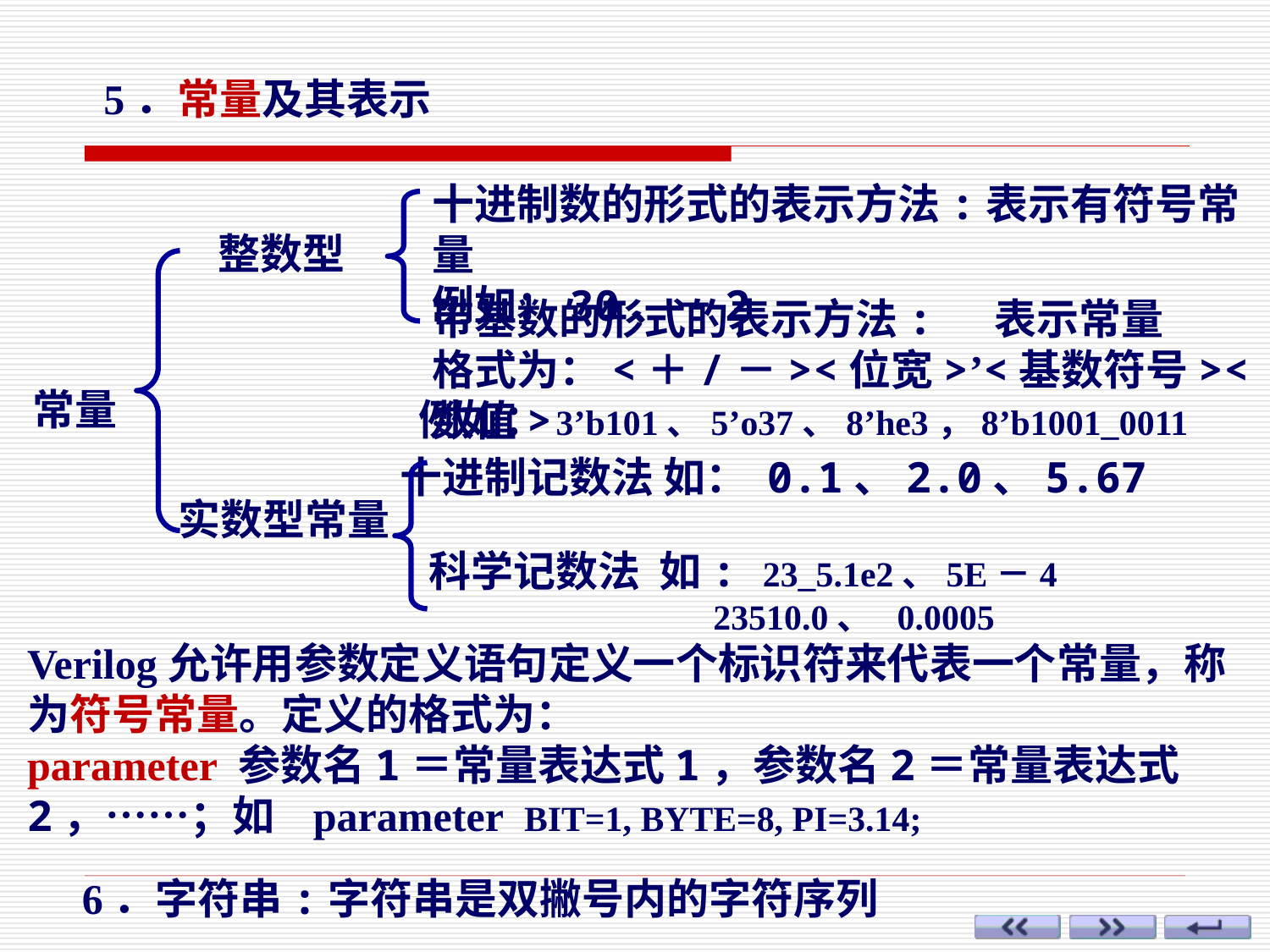

5．常量及其表示
十进制数的形式的表示方法:表示有符号常量
例如：30、－2

带基数的形式的表示方法:  表示常量
格式为：<＋/－><位宽>’<基数符号><数值>
整数型

常量
例如：3’b101、5’o37、8’he3，8’b1001_0011
十进制记数法 如： 0.1、2.0、5.67

科学记数法  如: 23_5.1e2、5E－4
                                23510.0、  0.0005
实数型常量
Verilog允许用参数定义语句定义一个标识符来代表一个常量，称为符号常量。定义的格式为：
parameter 参数名1＝常量表达式1，参数名2＝常量表达式2，……；如   parameter  BIT=1, BYTE=8, PI=3.14;
6．字符串:字符串是双撇号内的字符序列